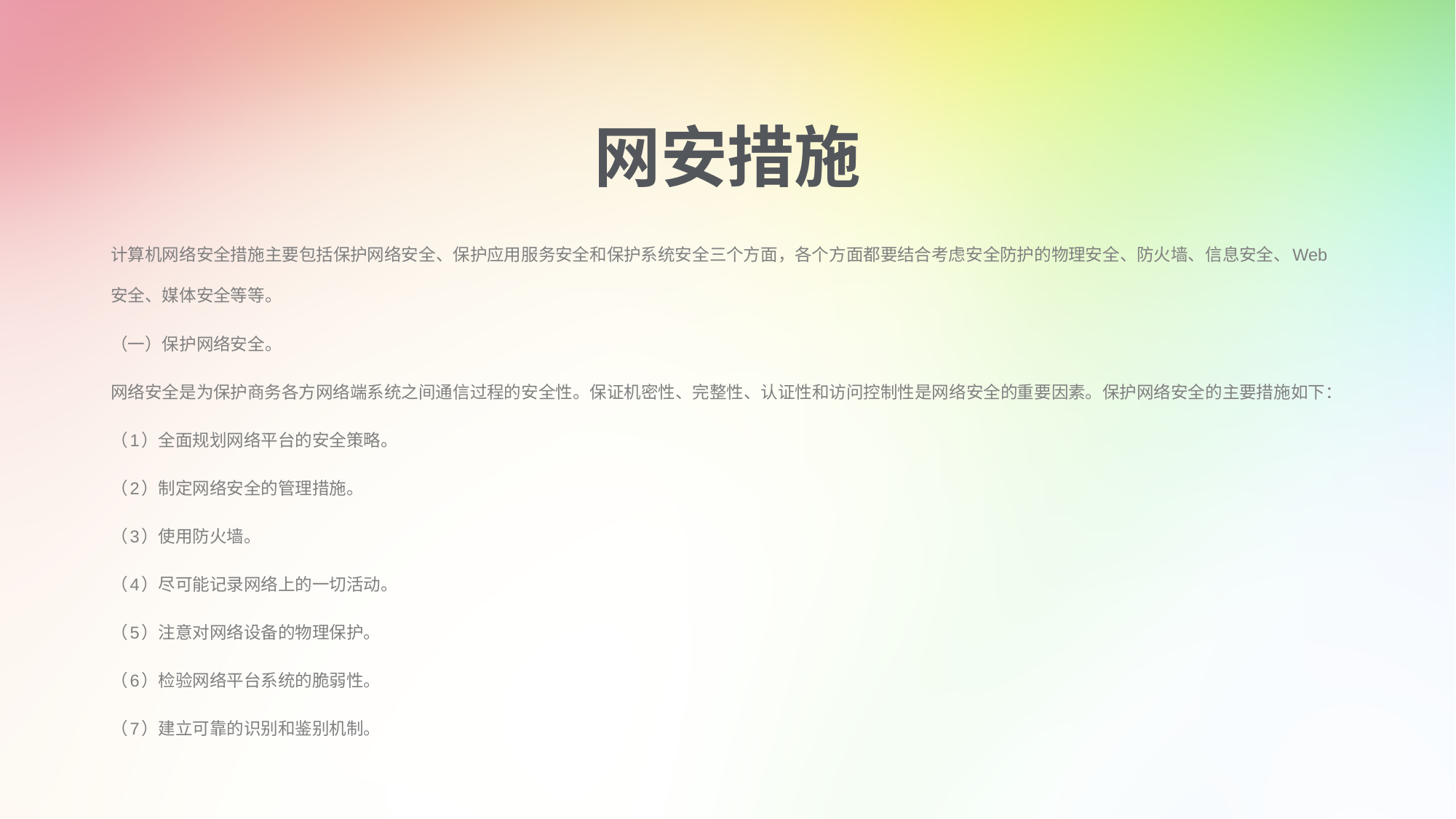

# 网安措施
计算机网络安全措施主要包括保护网络安全、保护应用服务安全和保护系统安全三个方面，各个方面都要结合考虑安全防护的物理安全、防火墙、信息安全、Web安全、媒体安全等等。
（一）保护网络安全。
网络安全是为保护商务各方网络端系统之间通信过程的安全性。保证机密性、完整性、认证性和访问控制性是网络安全的重要因素。保护网络安全的主要措施如下：
（1）全面规划网络平台的安全策略。
（2）制定网络安全的管理措施。
（3）使用防火墙。
（4）尽可能记录网络上的一切活动。
（5）注意对网络设备的物理保护。
（6）检验网络平台系统的脆弱性。
（7）建立可靠的识别和鉴别机制。